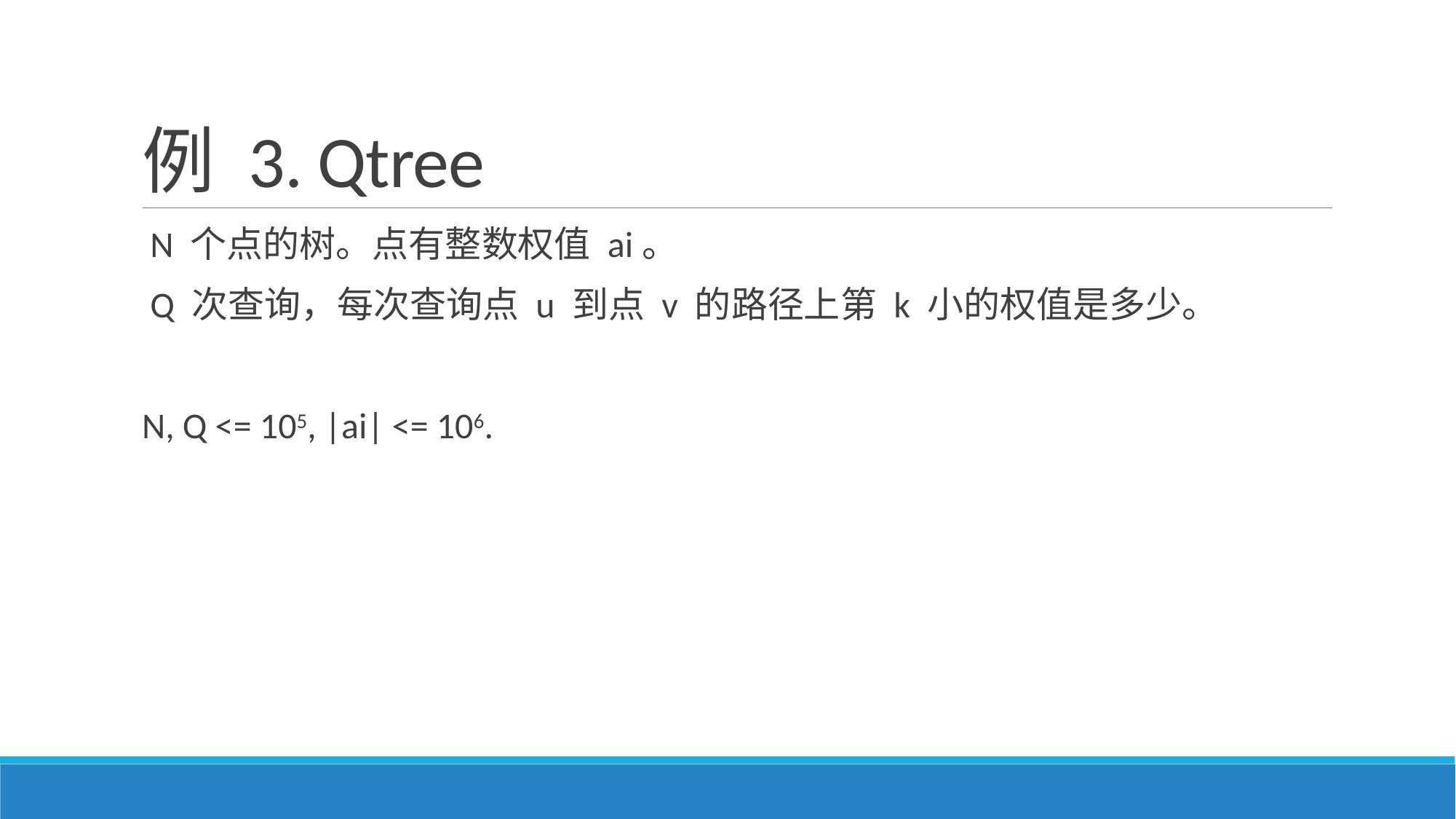

# 例 3. Qtree
 N 个点的树。点有整数权值 ai。
 Q 次查询，每次查询点 u 到点 v 的路径上第 k 小的权值是多少。

N, Q <= 105, |ai| <= 106.